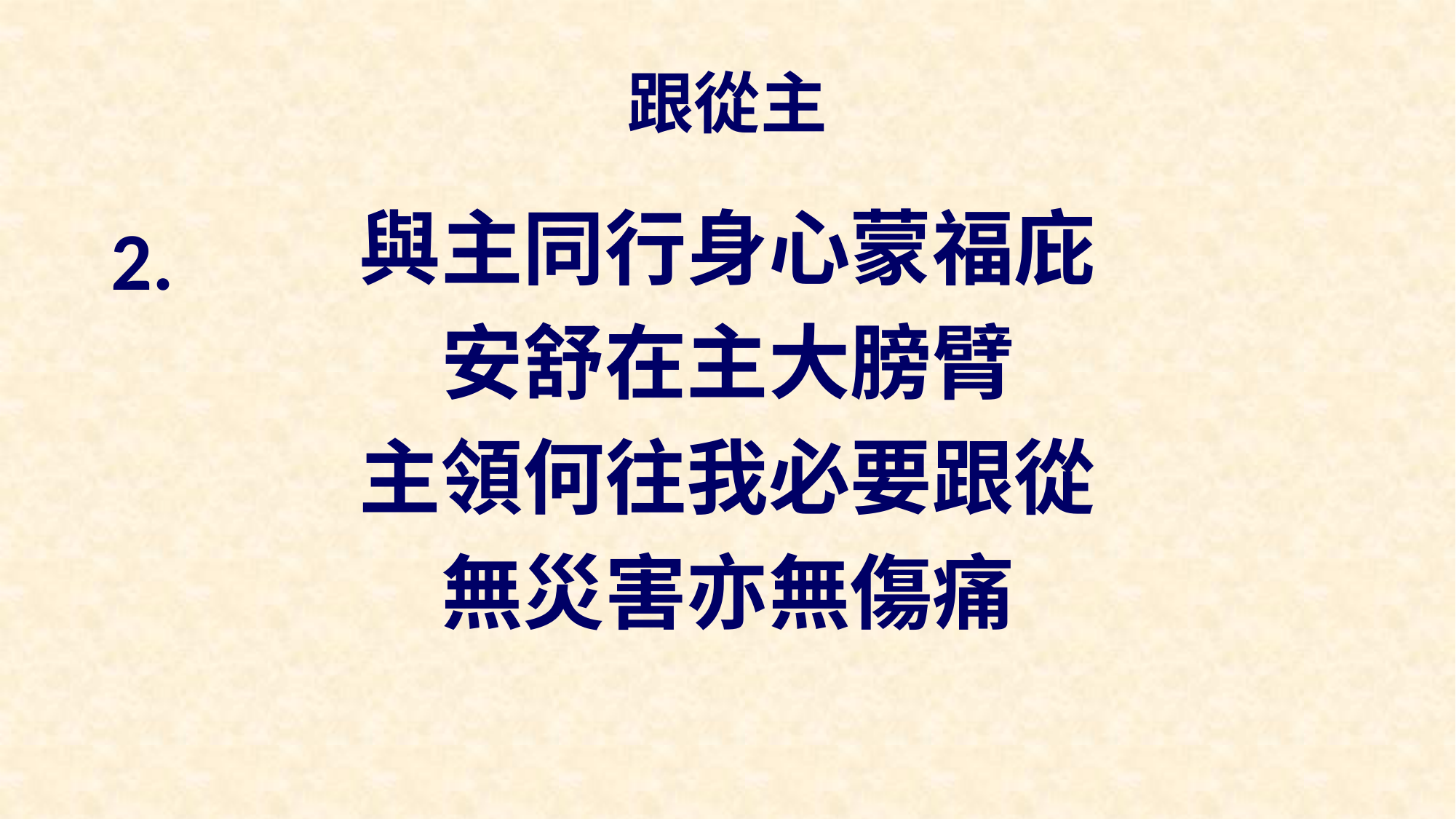

# 跟從主
與主同行身心蒙福庇
安舒在主大膀臂
主領何往我必要跟從
無災害亦無傷痛
2.